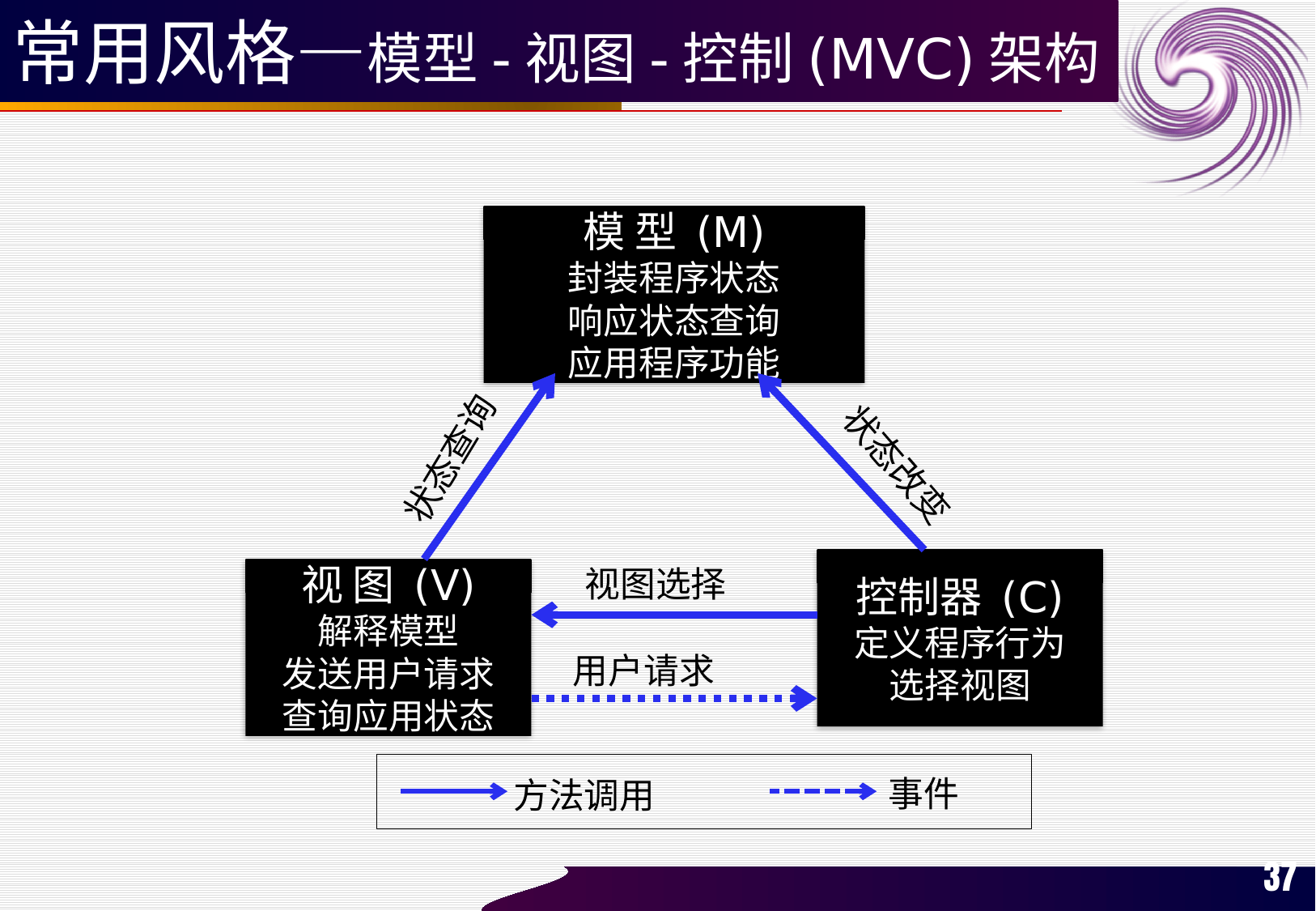

# 常用风格—模型-视图-控制(MVC)架构
模 型 (M)
封装程序状态
响应状态查询
应用程序功能
状态查询
状态改变
控制器 (C)
定义程序行为
选择视图
视图选择
视 图 (V)
解释模型
发送用户请求
查询应用状态
用户请求

事件
方法调用
37